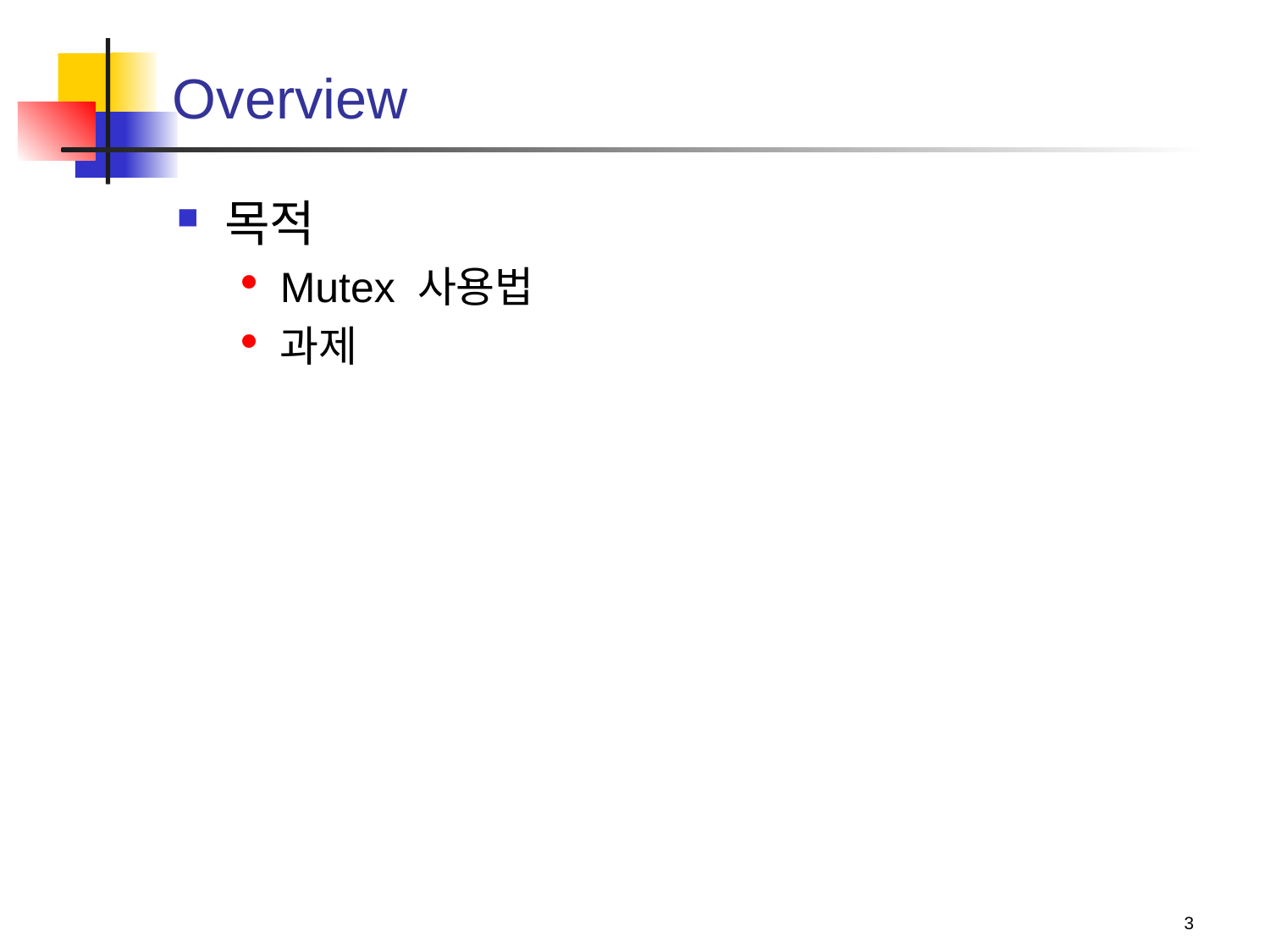

# Overview
목적
Mutex 사용법
과제
3